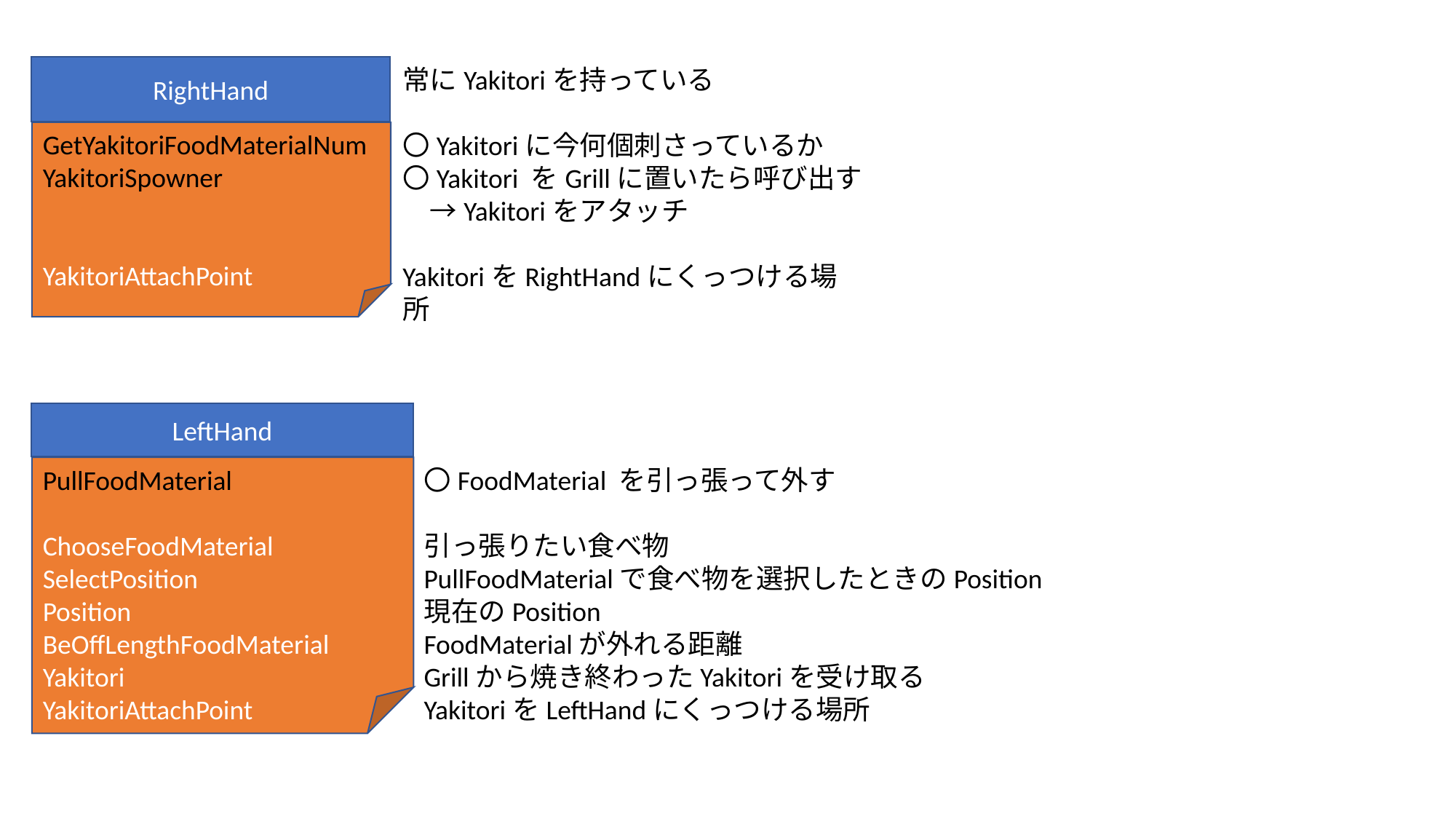

RightHand
常にYakitoriを持っている

〇Yakitoriに今何個刺さっているか
〇Yakitori をGrillに置いたら呼び出す
　→Yakitoriをアタッチ

YakitoriをRightHandにくっつける場所
GetYakitoriFoodMaterialNum
YakitoriSpowner

YakitoriAttachPoint
LeftHand
PullFoodMaterial

ChooseFoodMaterial
SelectPosition
Position
BeOffLengthFoodMaterial
Yakitori
YakitoriAttachPoint
〇FoodMaterial を引っ張って外す

引っ張りたい食べ物
PullFoodMaterialで食べ物を選択したときのPosition
現在のPosition
FoodMaterialが外れる距離
Grillから焼き終わったYakitoriを受け取る
YakitoriをLeftHandにくっつける場所